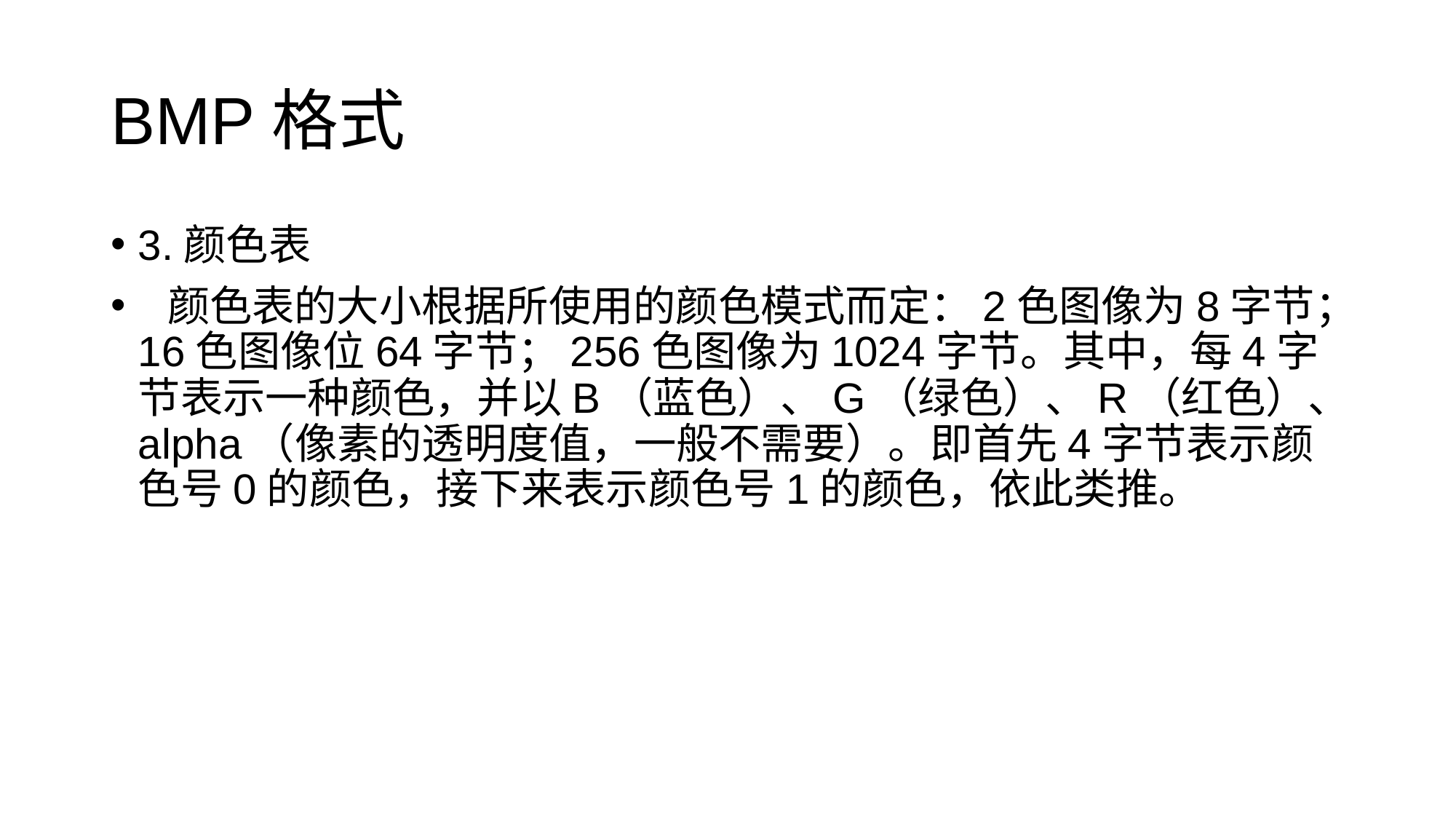

# BMP格式
3.颜色表
  颜色表的大小根据所使用的颜色模式而定：2色图像为8字节；16色图像位64字节；256色图像为1024字节。其中，每4字节表示一种颜色，并以B（蓝色）、G（绿色）、R（红色）、alpha（像素的透明度值，一般不需要）。即首先4字节表示颜色号0的颜色，接下来表示颜色号1的颜色，依此类推。